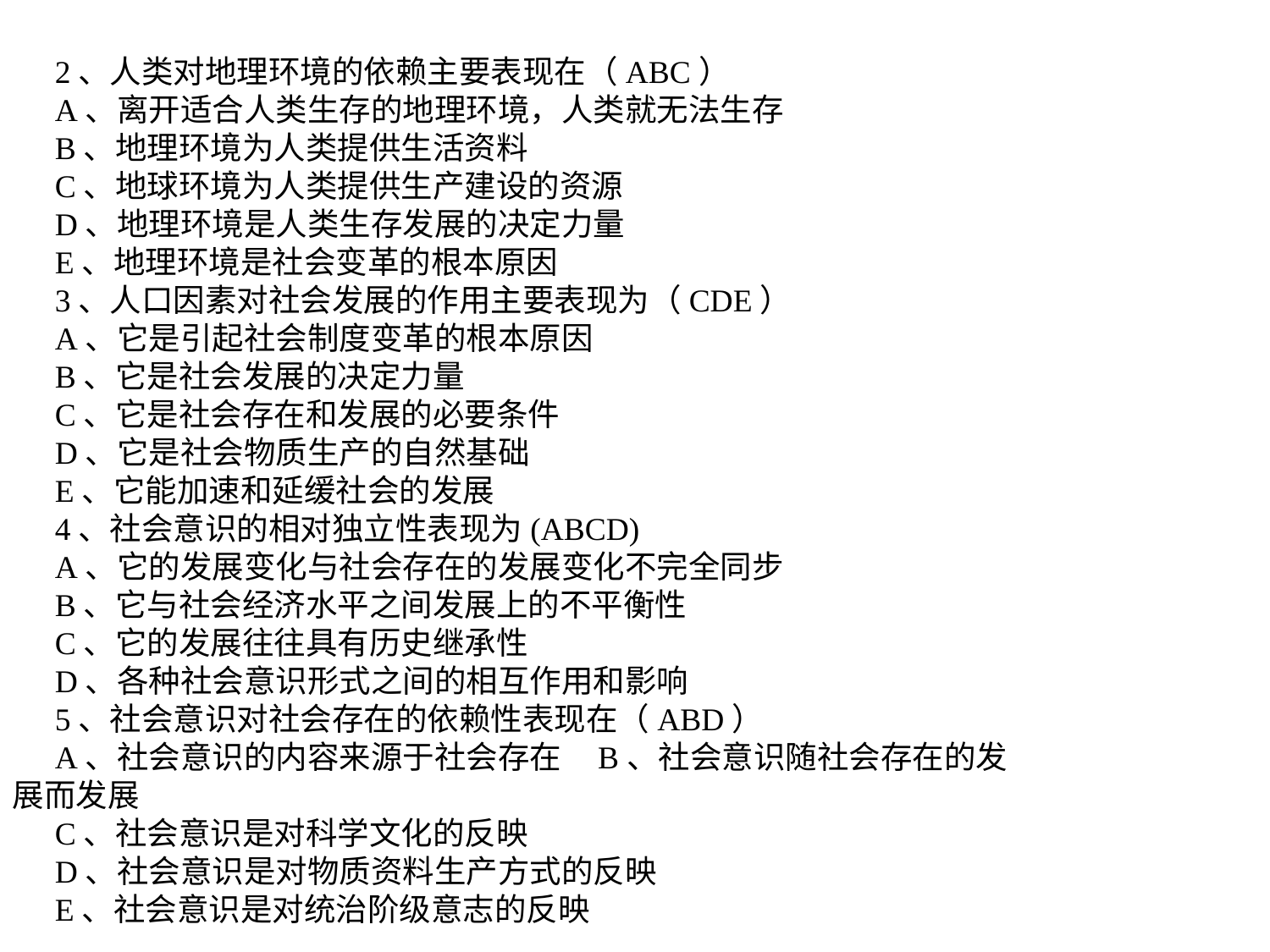

2、人类对地理环境的依赖主要表现在（ABC）
A、离开适合人类生存的地理环境，人类就无法生存
B、地理环境为人类提供生活资料
C、地球环境为人类提供生产建设的资源
D、地理环境是人类生存发展的决定力量
E、地理环境是社会变革的根本原因
3、人口因素对社会发展的作用主要表现为（CDE）
A、它是引起社会制度变革的根本原因
B、它是社会发展的决定力量
C、它是社会存在和发展的必要条件
D、它是社会物质生产的自然基础
E、它能加速和延缓社会的发展
4、社会意识的相对独立性表现为(ABCD)
A、它的发展变化与社会存在的发展变化不完全同步
B、它与社会经济水平之间发展上的不平衡性
C、它的发展往往具有历史继承性
D、各种社会意识形式之间的相互作用和影响
5、社会意识对社会存在的依赖性表现在（ABD）
A、社会意识的内容来源于社会存在    B、社会意识随社会存在的发展而发展
C、社会意识是对科学文化的反映
D、社会意识是对物质资料生产方式的反映
E、社会意识是对统治阶级意志的反映